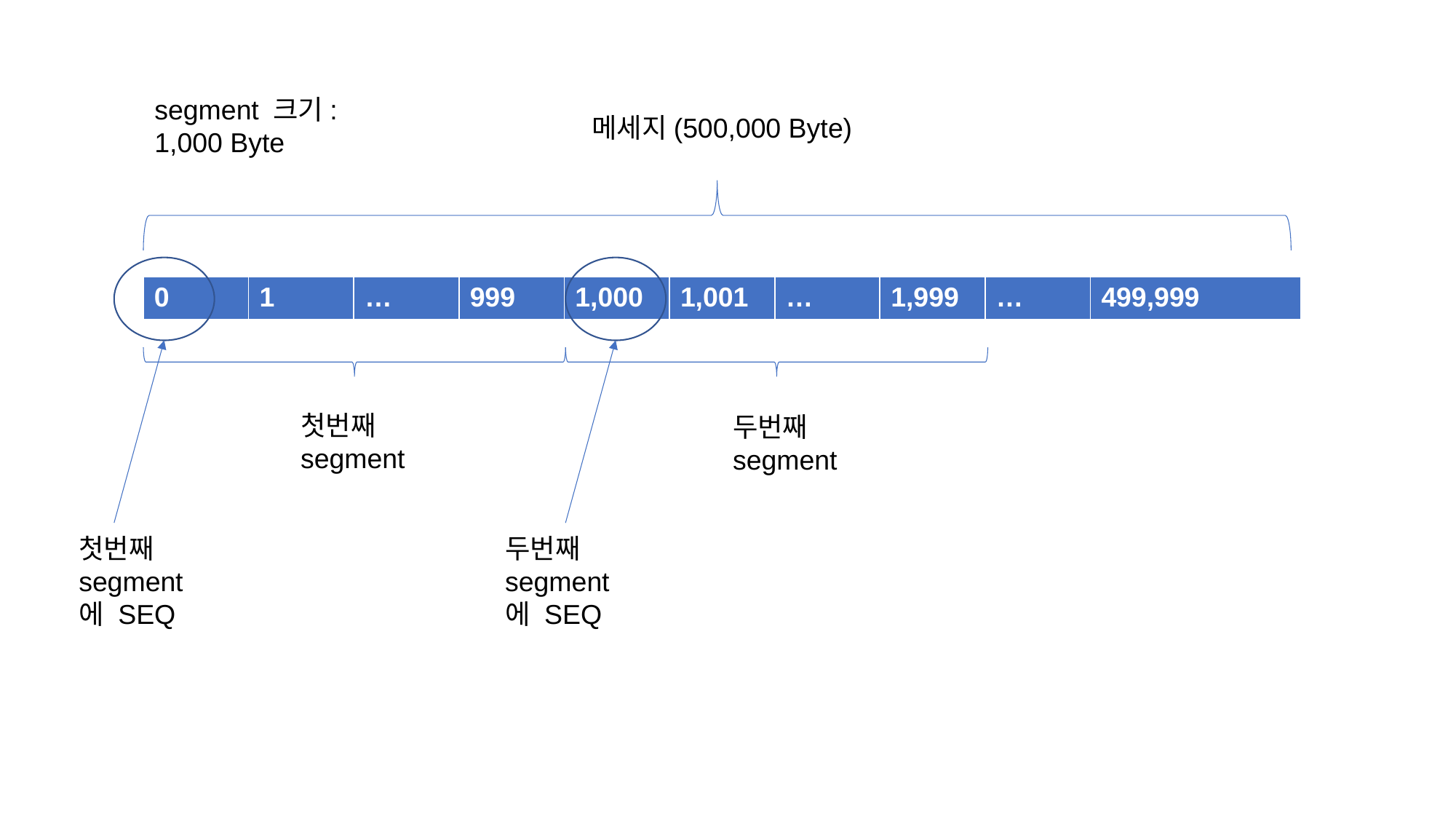

segment 크기: 1,000 Byte
메세지(500,000 Byte)

| 0 | 1 | … | 999 | 1,000 | 1,001 | … | 1,999 | … | 499,999 |
| --- | --- | --- | --- | --- | --- | --- | --- | --- | --- |
첫번째 segment
두번째 segment
첫번째
segment에 SEQ
두번째
segment에 SEQ